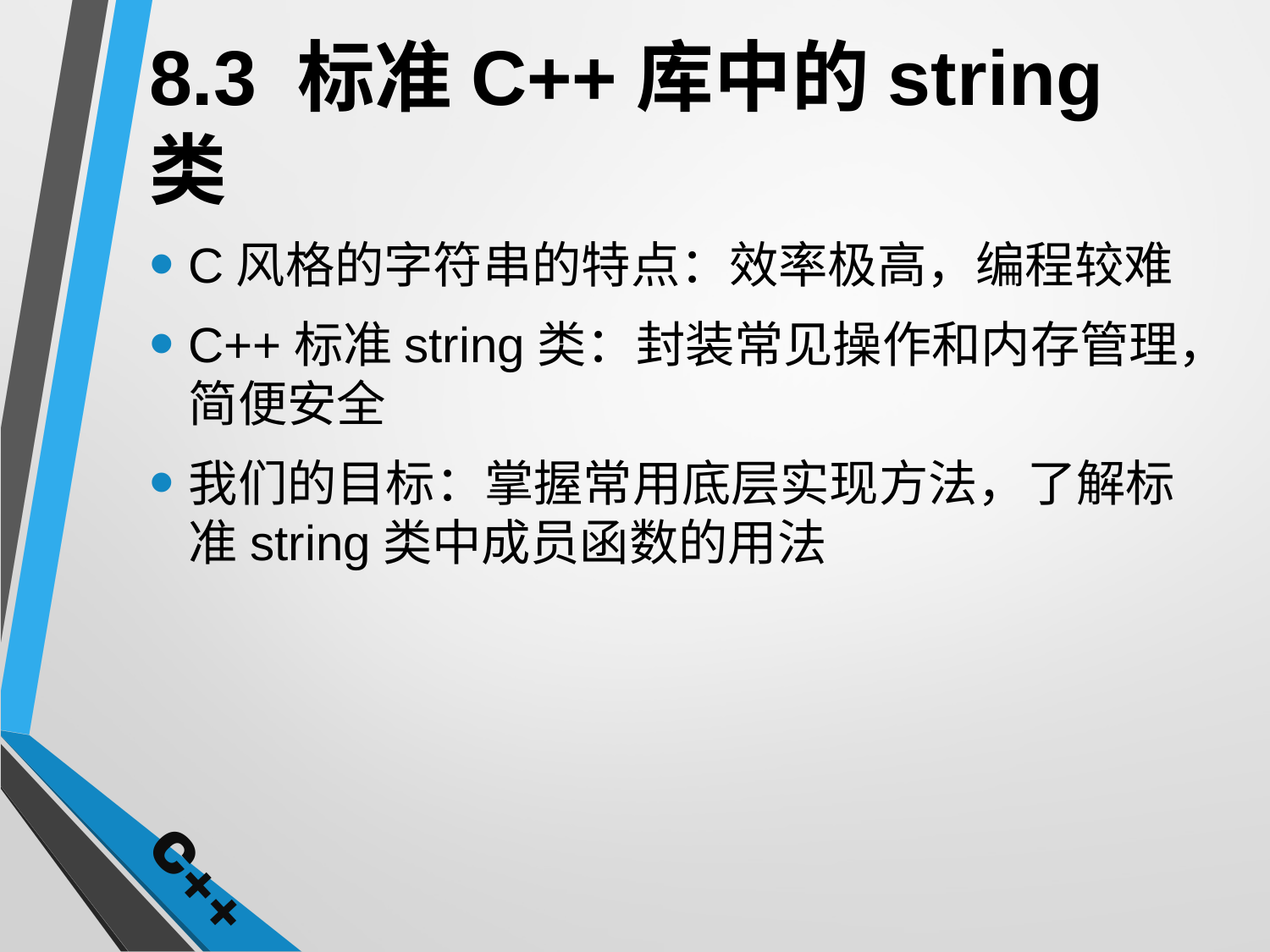

# 8.3 标准C++库中的string类
C风格的字符串的特点：效率极高，编程较难
C++标准string类：封装常见操作和内存管理，简便安全
我们的目标：掌握常用底层实现方法，了解标准string类中成员函数的用法